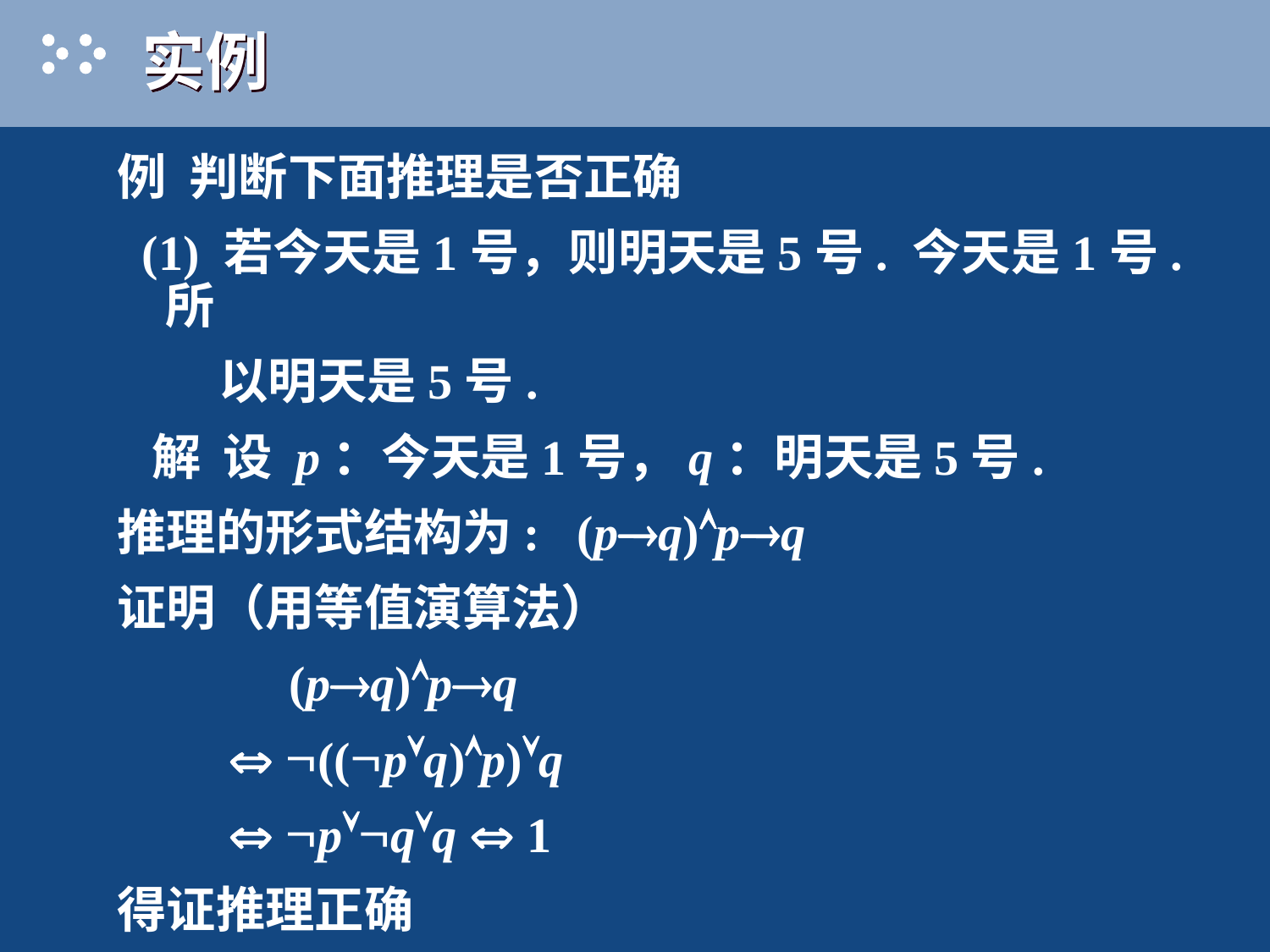

# 实例
例  判断下面推理是否正确
  (1) 若今天是1号，则明天是5号. 今天是1号. 所
        以明天是5号.
  解  设 p：今天是1号，q：明天是5号.
推理的形式结构为:   (p→q)∧p→q
证明（用等值演算法）
              (p→q)∧p→q
         ⇔ ¬((¬p∨q)∧p)∨q
         ⇔ ¬p∨¬q∨q ⇔ 1
得证推理正确